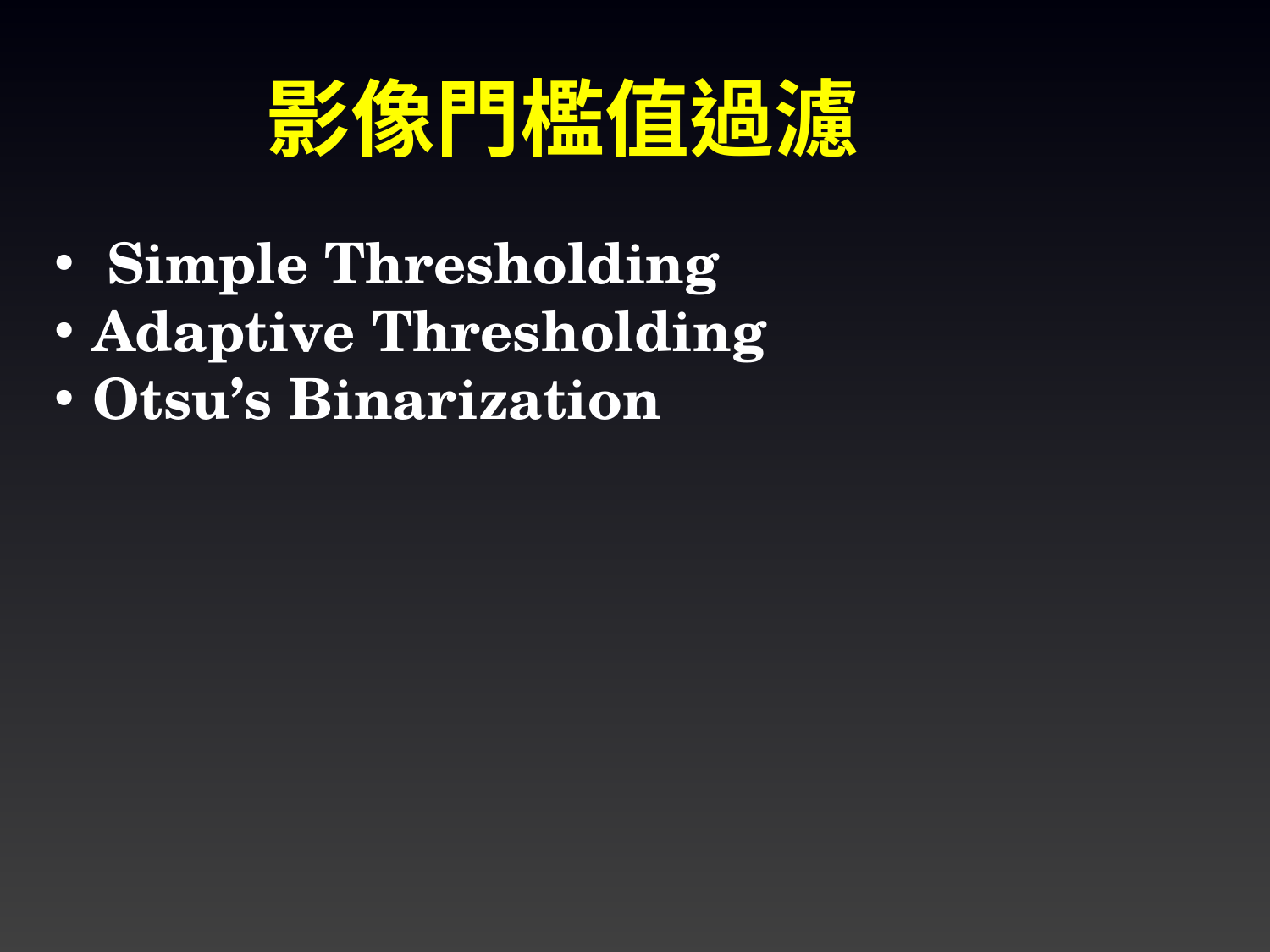

影像門檻值過濾
  Simple Thresholding
Adaptive Thresholding
Otsu’s Binarization